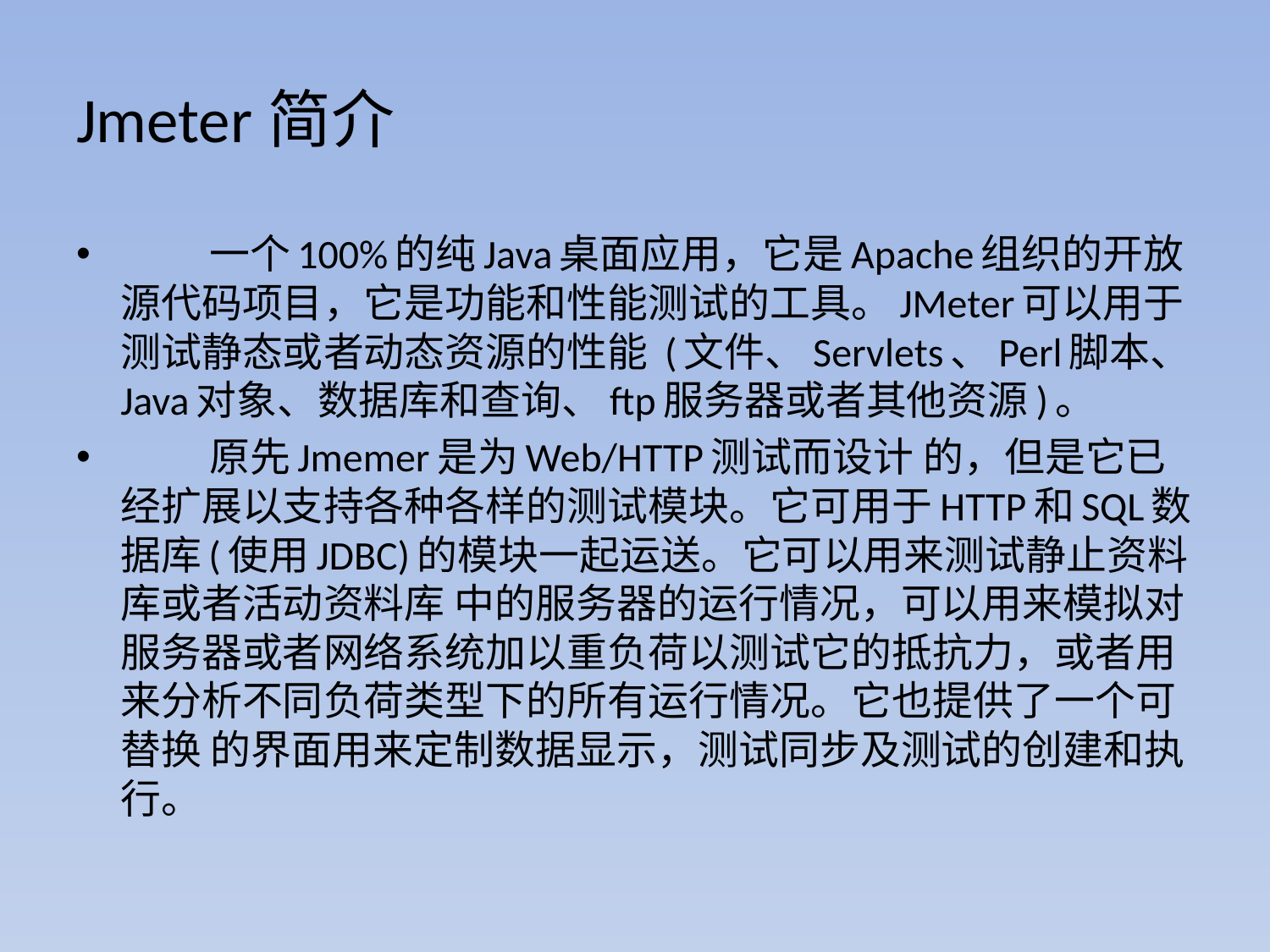

# Jmeter简介
         一个100%的纯Java桌面应用，它是Apache组织的开放源代码项目，它是功能和性能测试的工具。JMeter可以用于测试静态或者动态资源的性能 (文件、Servlets、Perl脚本、Java对象、数据库和查询、ftp服务器或者其他资源)。
         原先Jmemer是为Web/HTTP测试而设计 的，但是它已经扩展以支持各种各样的测试模块。它可用于HTTP和SQL数据库(使用JDBC)的模块一起运送。它可以用来测试静止资料库或者活动资料库 中的服务器的运行情况，可以用来模拟对服务器或者网络系统加以重负荷以测试它的抵抗力，或者用来分析不同负荷类型下的所有运行情况。它也提供了一个可替换 的界面用来定制数据显示，测试同步及测试的创建和执行。